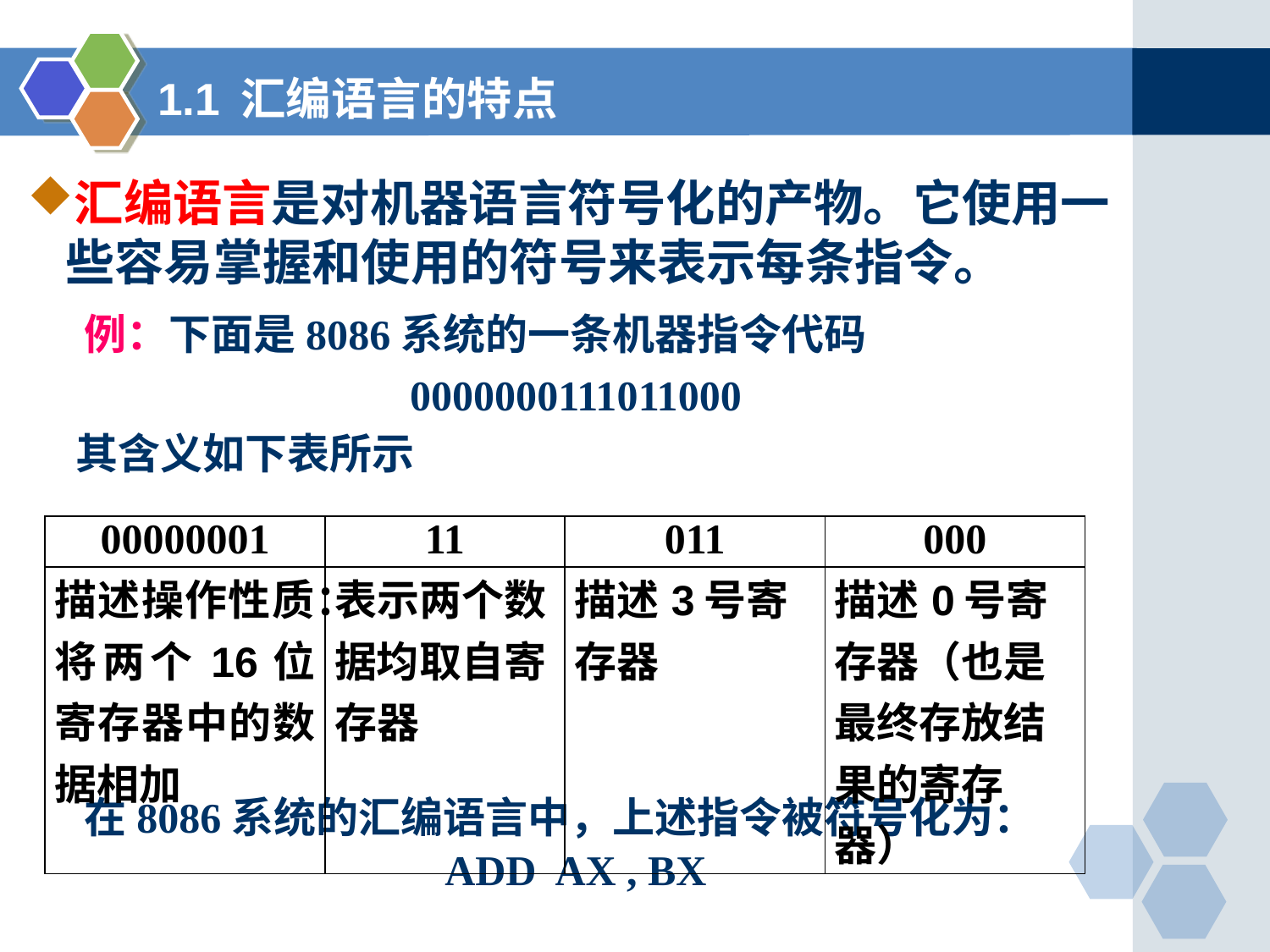

# 1.1 汇编语言的特点
汇编语言是对机器语言符号化的产物。它使用一些容易掌握和使用的符号来表示每条指令。
    例：下面是8086系统的一条机器指令代码
0000000111011000
    其含义如下表所示

    在8086系统的汇编语言中，上述指令被符号化为：
ADD  AX , BX

| 00000001 | 11 | 011 | 000 |
| --- | --- | --- | --- |
| 描述操作性质：将两个16位寄存器中的数据相加 | 表示两个数据均取自寄存器 | 描述3号寄存器 | 描述0号寄存器（也是最终存放结果的寄存器） |